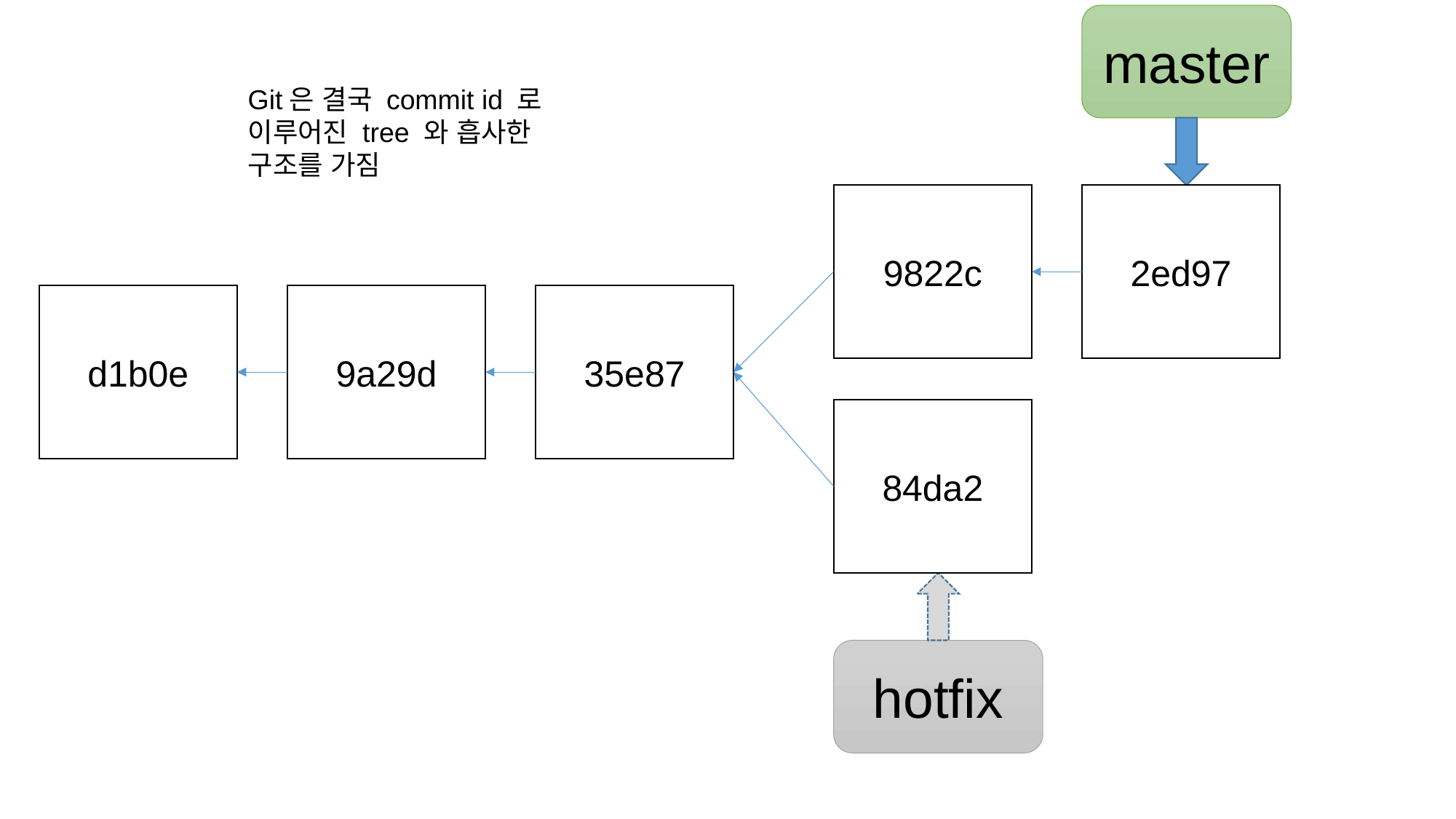

master
Git은 결국 commit id 로 이루어진 tree 와 흡사한 구조를 가짐

2ed97
9822c
35e87
d1b0e
9a29d
84da2

hotfix